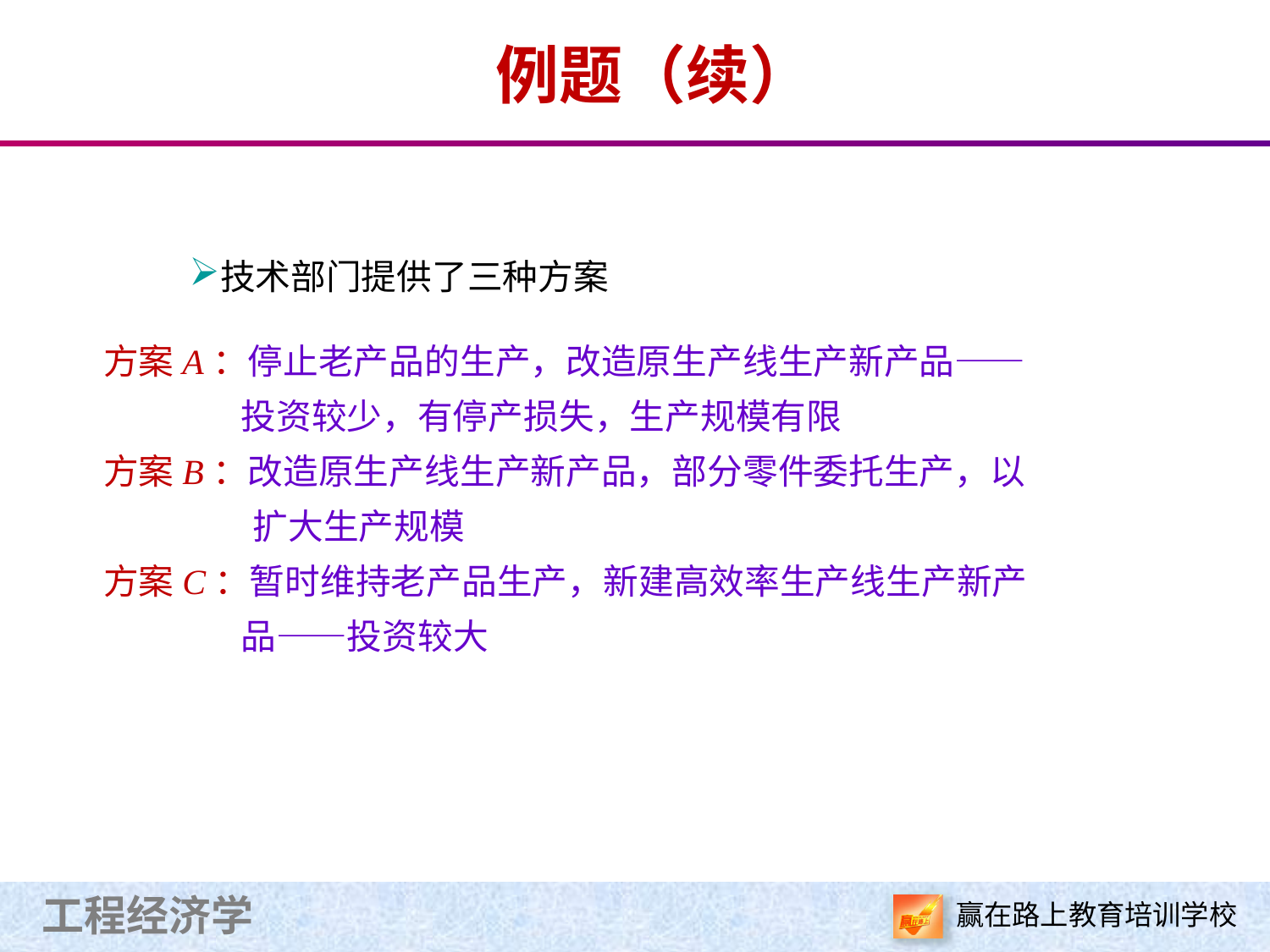

例题（续）
技术部门提供了三种方案
方案A：停止老产品的生产，改造原生产线生产新产品——投资较少，有停产损失，生产规模有限
方案B：改造原生产线生产新产品，部分零件委托生产，以扩大生产规模
方案C：暂时维持老产品生产，新建高效率生产线生产新产品——投资较大